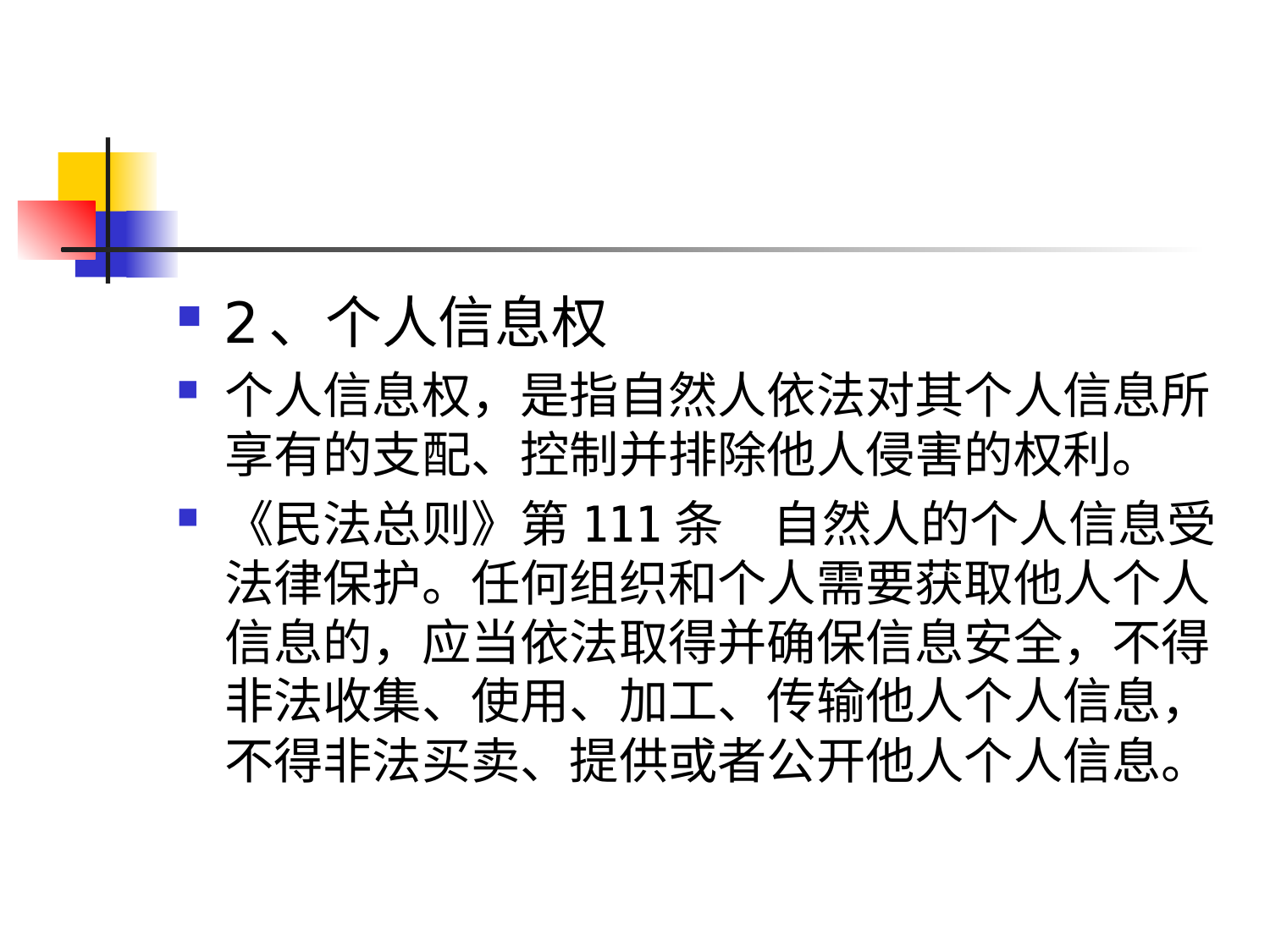

#
2、个人信息权
个人信息权，是指自然人依法对其个人信息所享有的支配、控制并排除他人侵害的权利。
《民法总则》第111条　自然人的个人信息受法律保护。任何组织和个人需要获取他人个人信息的，应当依法取得并确保信息安全，不得非法收集、使用、加工、传输他人个人信息，不得非法买卖、提供或者公开他人个人信息。